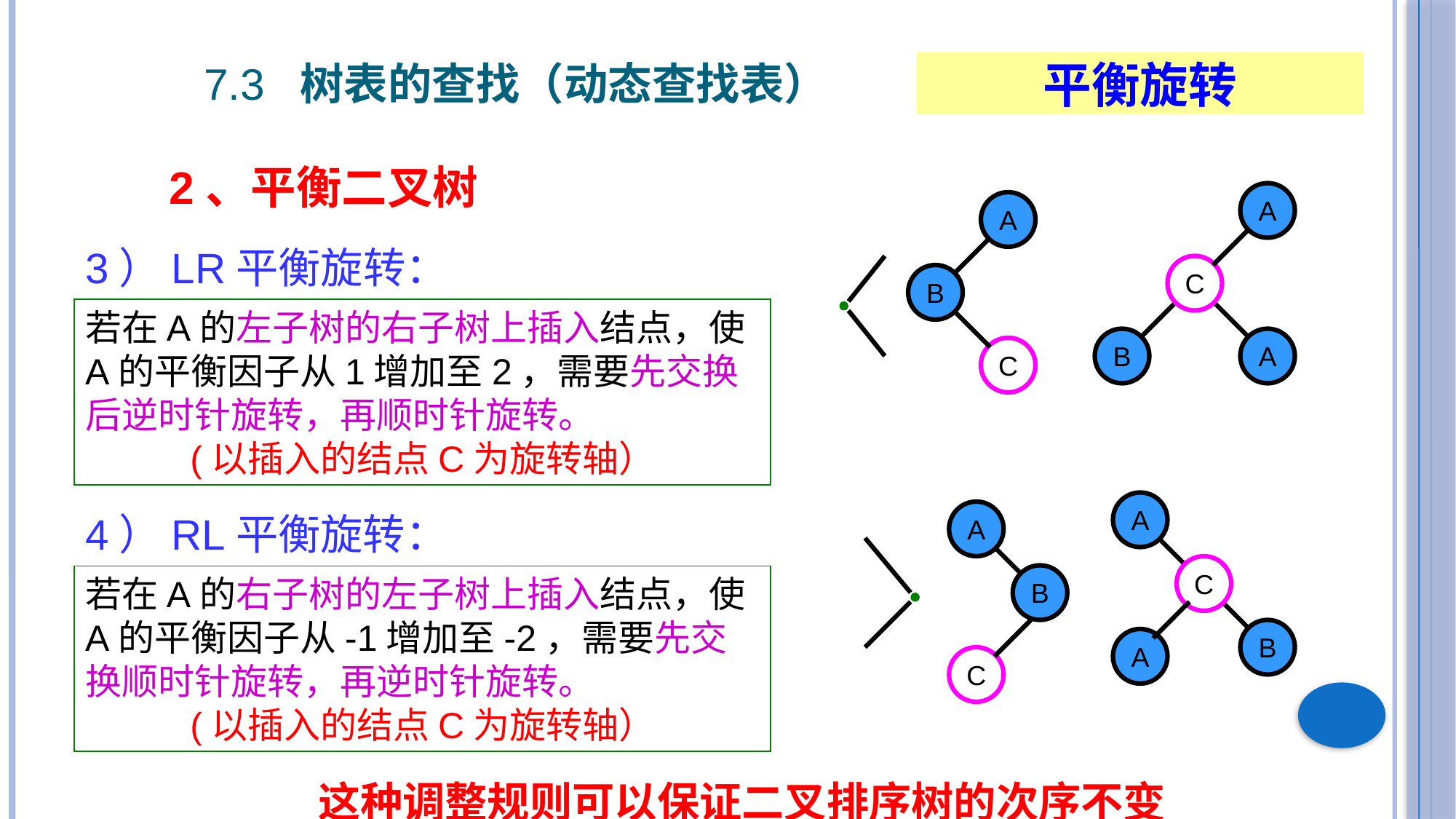

7.3  树表的查找（动态查找表）
平衡旋转
2、平衡二叉树
A
A

B

C

3）LR平衡旋转：

C
若在A的左子树的右子树上插入结点，使A的平衡因子从1增加至2，需要先交换后逆时针旋转，再顺时针旋转。
(以插入的结点C为旋转轴）

B
A
A
A

B

C
4）RL平衡旋转：

C
若在A的右子树的左子树上插入结点，使A的平衡因子从-1增加至-2，需要先交换顺时针旋转，再逆时针旋转。
(以插入的结点C为旋转轴）

B
A
这种调整规则可以保证二叉排序树的次序不变